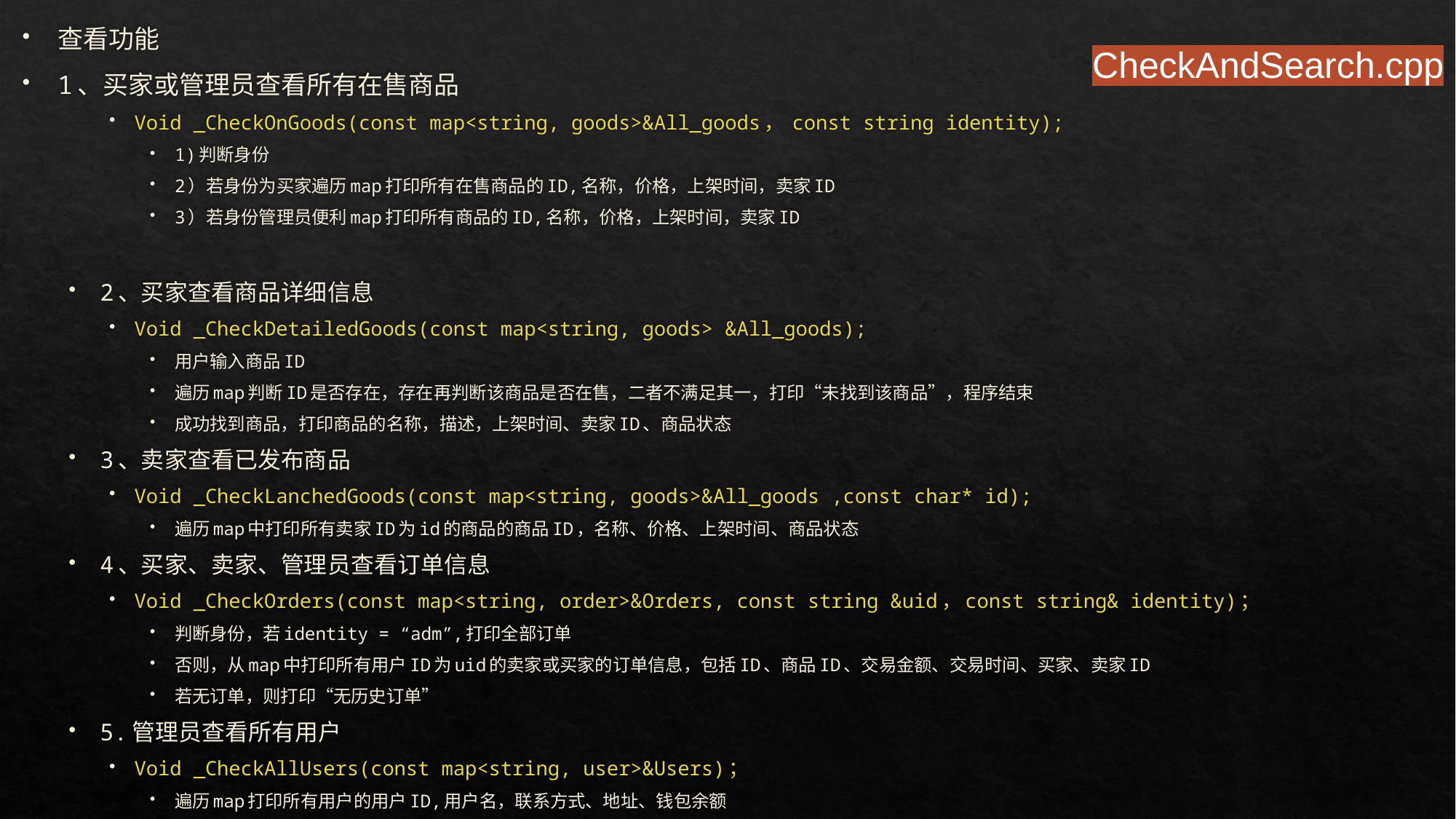

查看功能
1、买家或管理员查看所有在售商品
Void _CheckOnGoods(const map<string, goods>&All_goods， const string identity);
1)判断身份
2）若身份为买家遍历map打印所有在售商品的ID,名称，价格，上架时间，卖家ID
3）若身份管理员便利map打印所有商品的ID,名称，价格，上架时间，卖家ID

2、买家查看商品详细信息
Void _CheckDetailedGoods(const map<string, goods> &All_goods);
用户输入商品ID
遍历map判断ID是否存在，存在再判断该商品是否在售，二者不满足其一，打印“未找到该商品”，程序结束
成功找到商品，打印商品的名称，描述，上架时间、卖家ID、商品状态
3、卖家查看已发布商品
Void _CheckLanchedGoods(const map<string, goods>&All_goods ,const char* id);
遍历map中打印所有卖家ID为id的商品的商品ID，名称、价格、上架时间、商品状态
4、买家、卖家、管理员查看订单信息
Void _CheckOrders(const map<string, order>&Orders, const string &uid，const string& identity)；
判断身份，若identity = “adm”,打印全部订单
否则，从map中打印所有用户ID为uid的卖家或买家的订单信息，包括ID、商品ID、交易金额、交易时间、买家、卖家ID
若无订单，则打印“无历史订单”
5.管理员查看所有用户
Void _CheckAllUsers(const map<string, user>&Users)；
遍历map打印所有用户的用户ID,用户名，联系方式、地址、钱包余额

CheckAndSearch.cpp